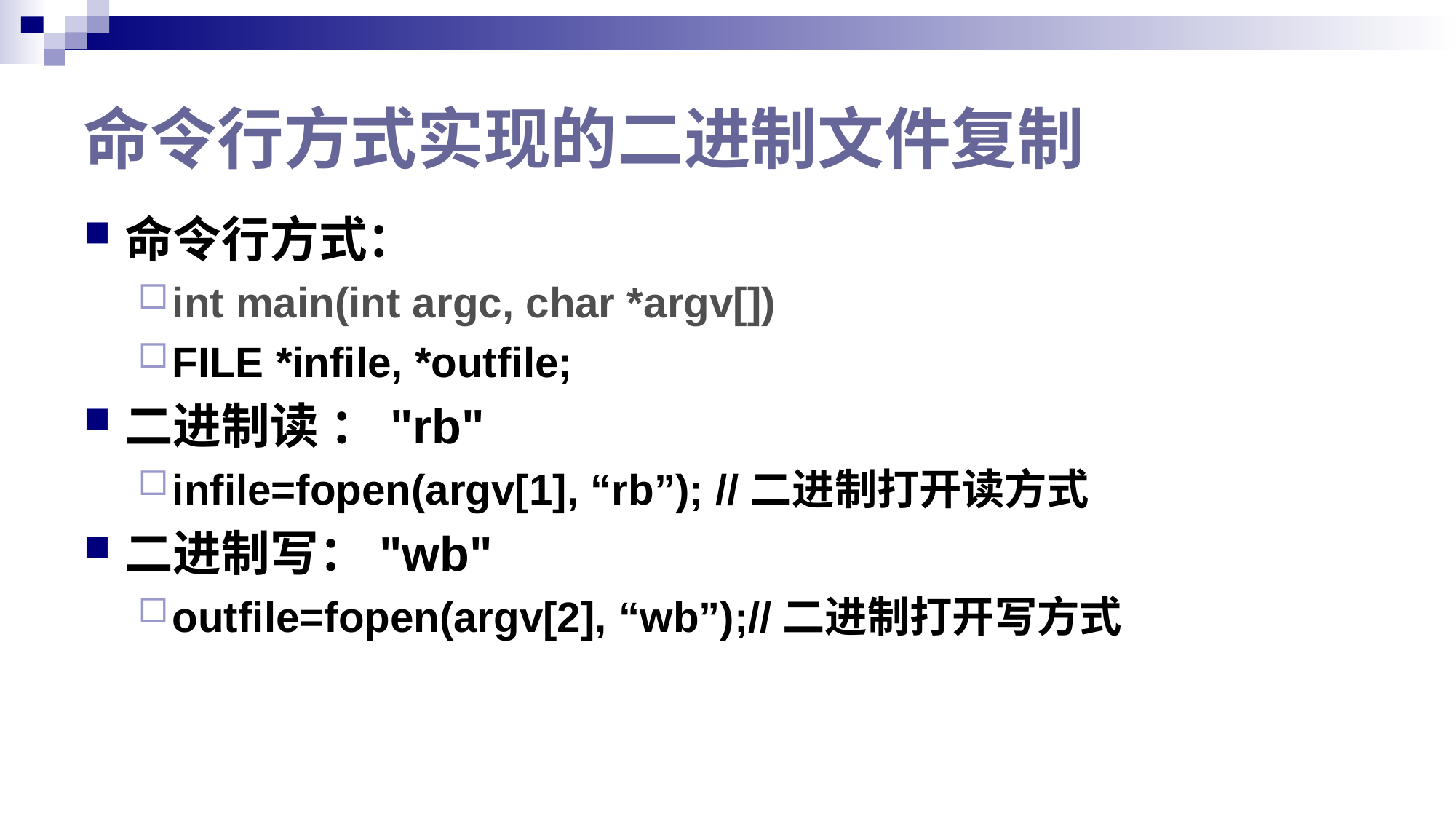

# 命令行方式实现的二进制文件复制
命令行方式：
int main(int argc, char *argv[])
FILE *infile, *outfile;
二进制读 ："rb"
infile=fopen(argv[1], “rb”); //二进制打开读方式
二进制写："wb"
outfile=fopen(argv[2], “wb”);//二进制打开写方式